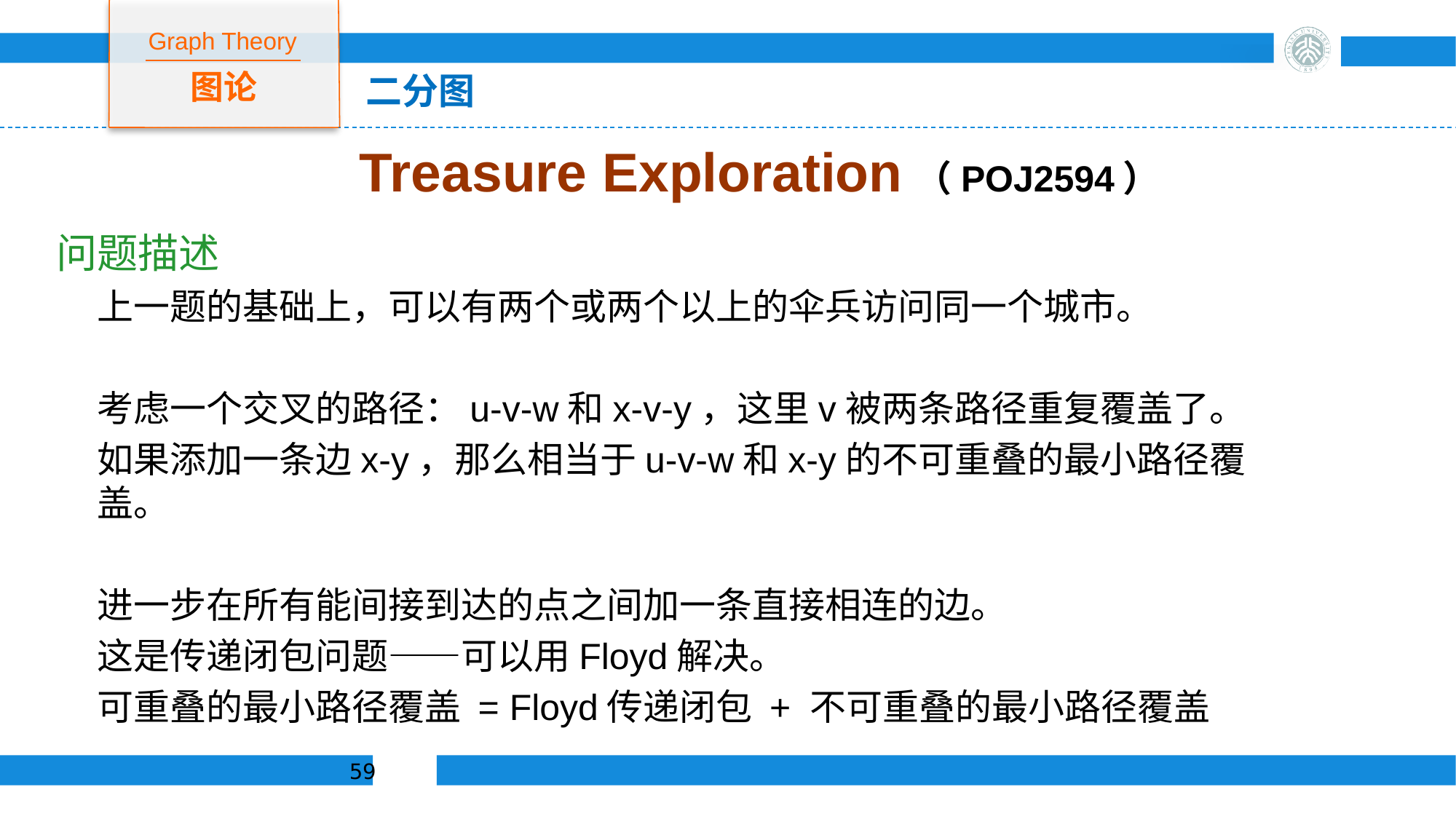

Graph Theory
图论
二分图
# Treasure Exploration（POJ2594）
问题描述
	上一题的基础上，可以有两个或两个以上的伞兵访问同一个城市。

	考虑一个交叉的路径：u-v-w和x-v-y，这里v被两条路径重复覆盖了。
	如果添加一条边x-y，那么相当于u-v-w和x-y的不可重叠的最小路径覆盖。

	进一步在所有能间接到达的点之间加一条直接相连的边。
	这是传递闭包问题——可以用Floyd解决。
	可重叠的最小路径覆盖 = Floyd传递闭包 + 不可重叠的最小路径覆盖